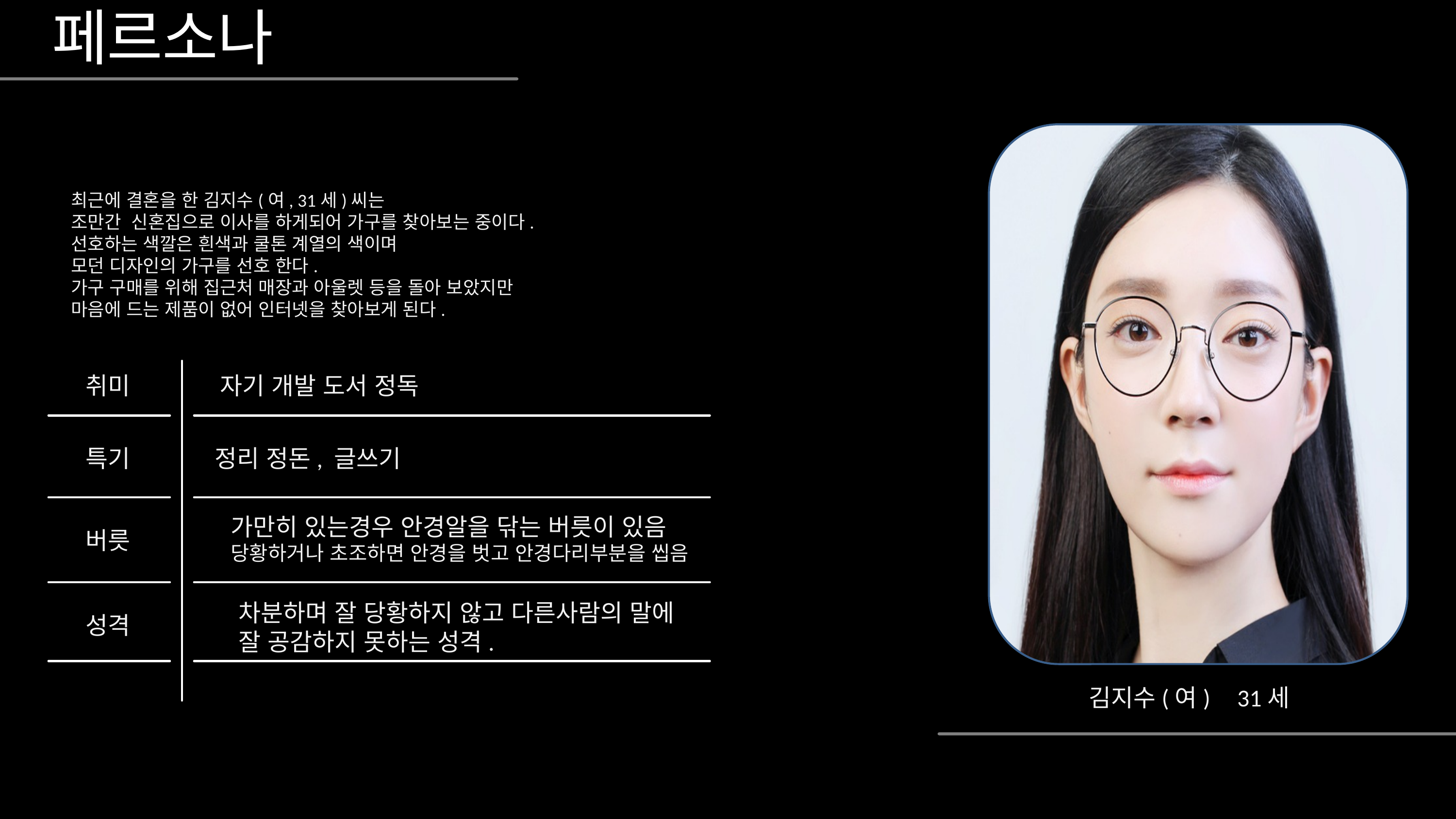

페르소나

최근에 결혼을 한 김지수(여, 31세)씨는
조만간  신혼집으로 이사를 하게되어 가구를 찾아보는 중이다.
선호하는 색깔은 흰색과 쿨톤 계열의 색이며
모던 디자인의 가구를 선호 한다.
가구 구매를 위해 집근처 매장과 아울렛 등을 돌아 보았지만
마음에 드는 제품이 없어 인터넷을 찾아보게 된다.
취미
자기 개발 도서 정독
특기
정리 정돈, 글쓰기
가만히 있는경우 안경알을 닦는 버릇이 있음
당황하거나 초조하면 안경을 벗고 안경다리부분을 씹음
버릇
차분하며 잘 당황하지 않고 다른사람의 말에
잘 공감하지 못하는 성격.
성격
김지수(여)
31세